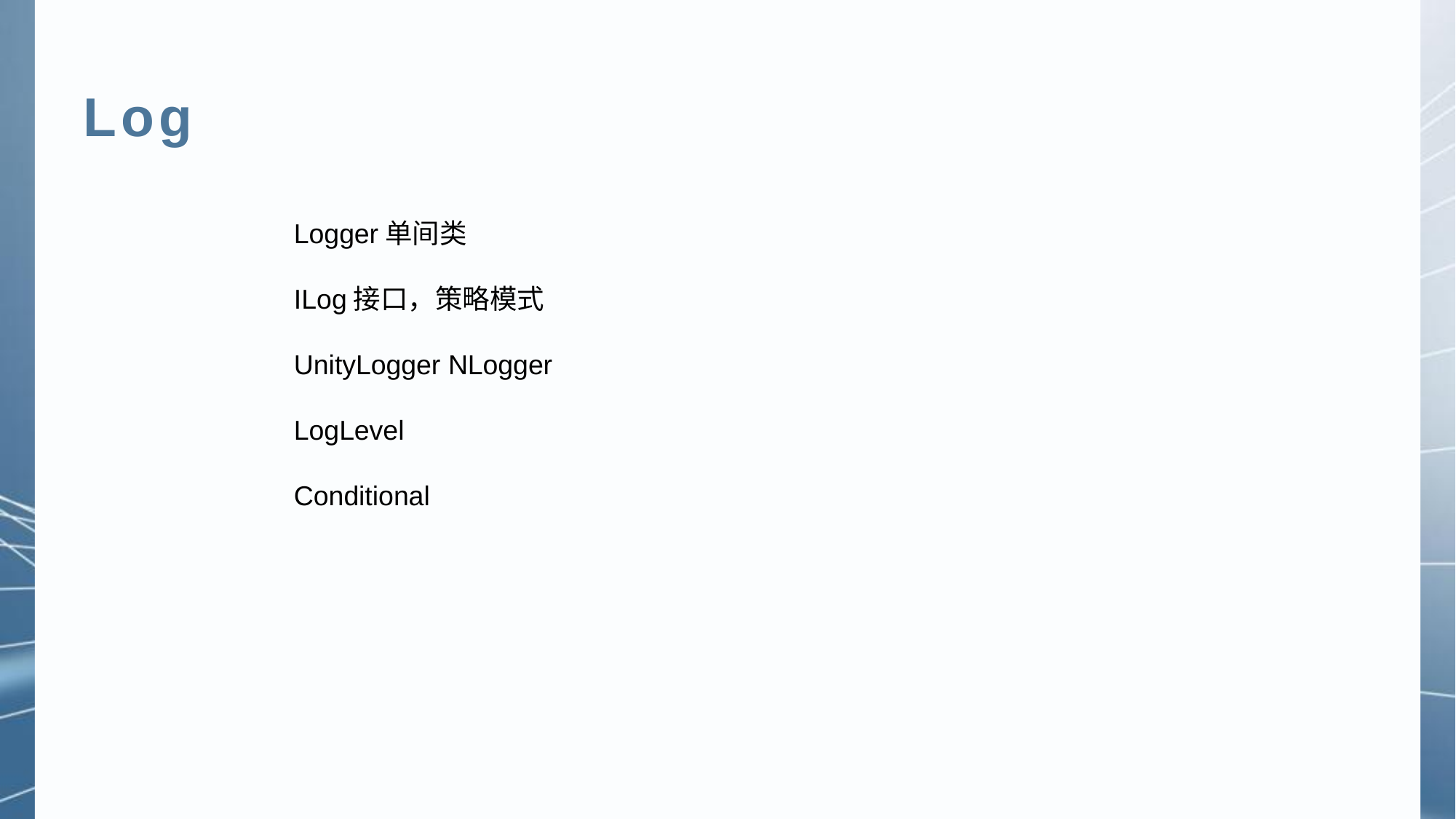

Log
Logger单间类

ILog接口，策略模式

UnityLogger NLogger

LogLevel

Conditional